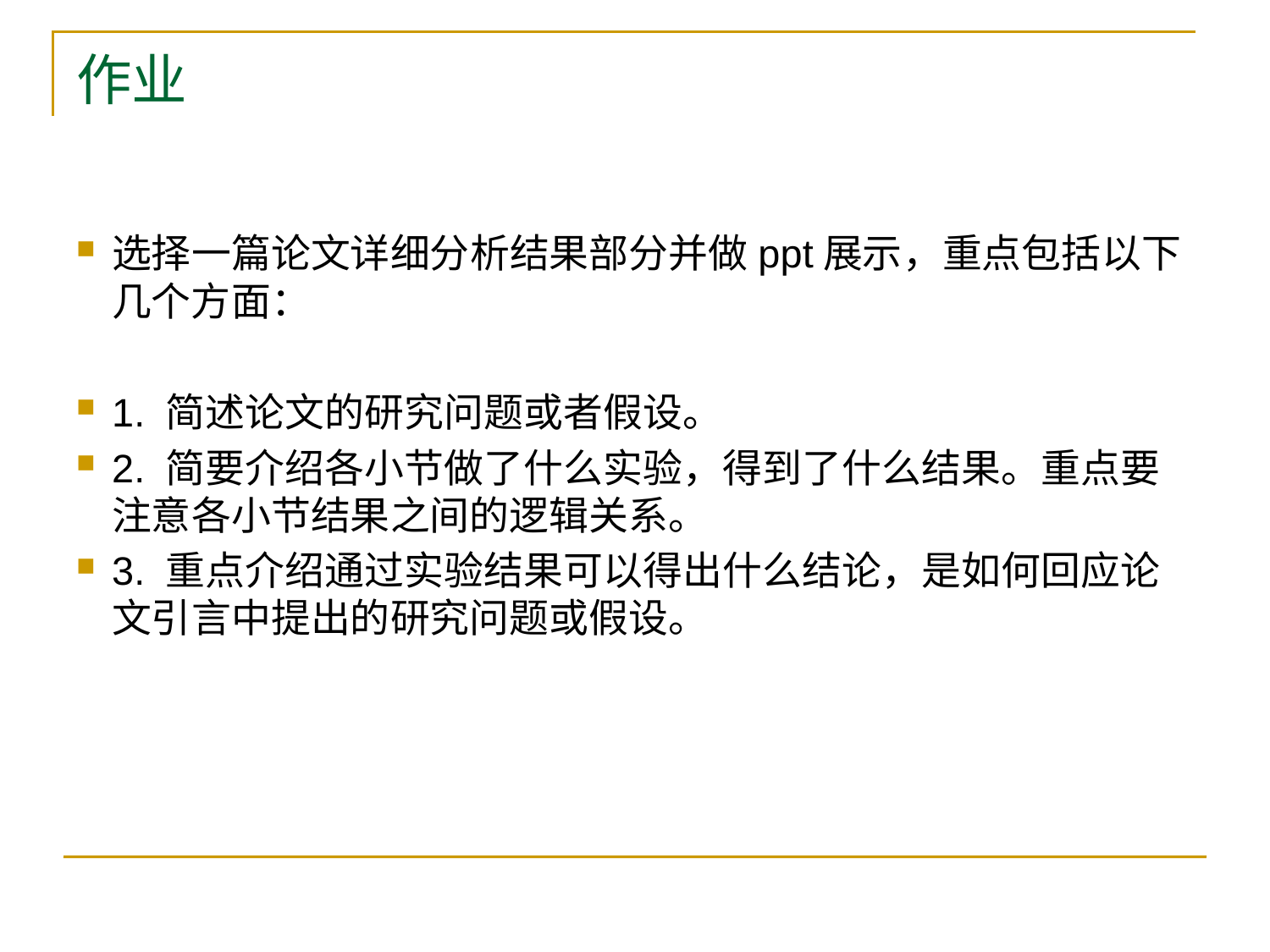

# 作业
选择一篇论文详细分析结果部分并做ppt展示，重点包括以下几个方面：

1. 简述论文的研究问题或者假设。
2. 简要介绍各小节做了什么实验，得到了什么结果。重点要注意各小节结果之间的逻辑关系。
3. 重点介绍通过实验结果可以得出什么结论，是如何回应论文引言中提出的研究问题或假设。